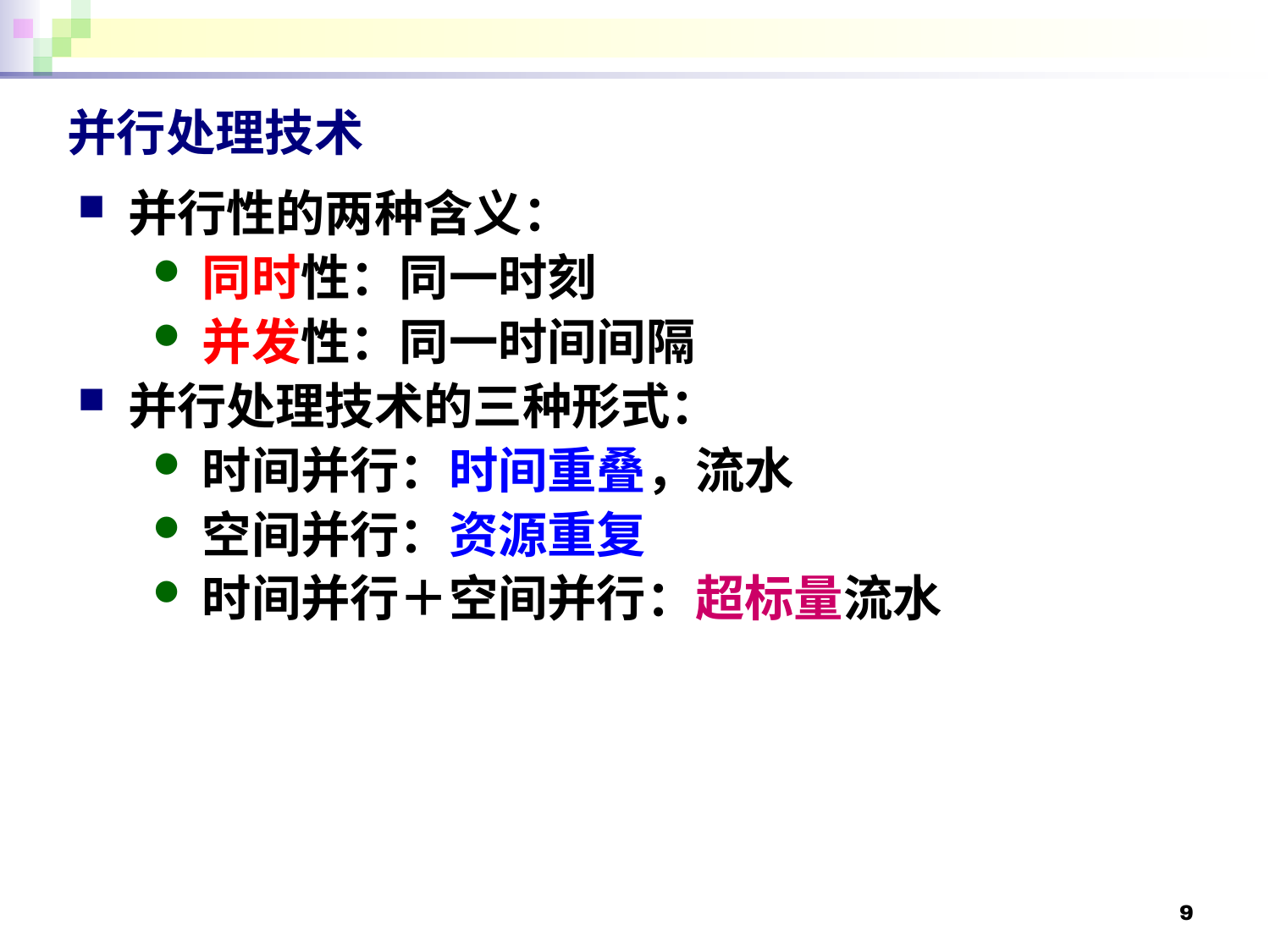

# 并行处理技术
并行性的两种含义：
同时性：同一时刻
并发性：同一时间间隔
并行处理技术的三种形式：
时间并行：时间重叠，流水
空间并行：资源重复
时间并行＋空间并行：超标量流水
9